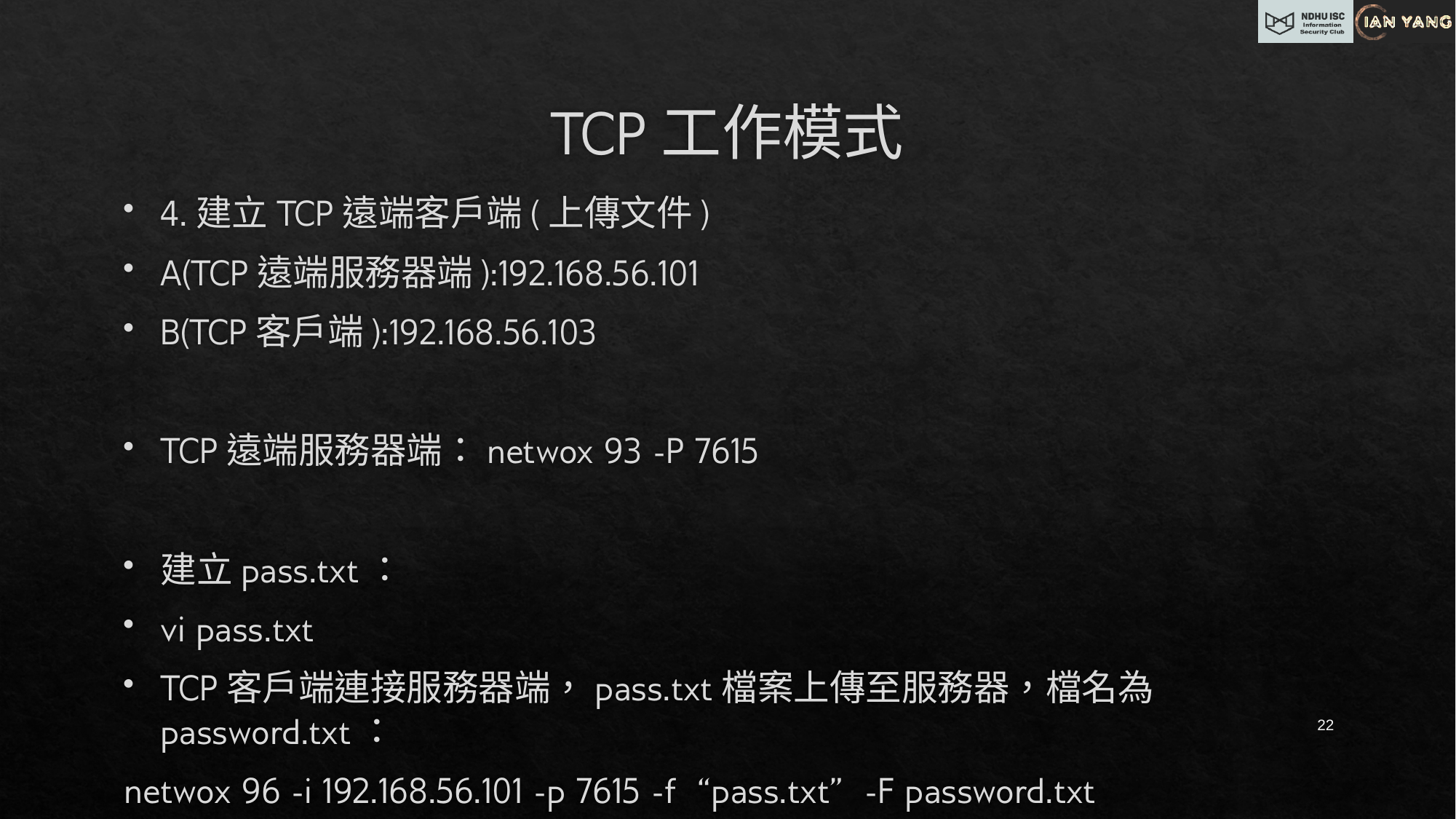

# TCP工作模式
4.建立TCP遠端客戶端(上傳文件)
A(TCP遠端服務器端):192.168.56.101
B(TCP客戶端):192.168.56.103

TCP遠端服務器端：netwox 93 -P 7615

建立pass.txt：
vi pass.txt
TCP客戶端連接服務器端，pass.txt檔案上傳至服務器，檔名為password.txt：
netwox 96 -i 192.168.56.101 -p 7615 -f  “pass.txt”  -F password.txt

22